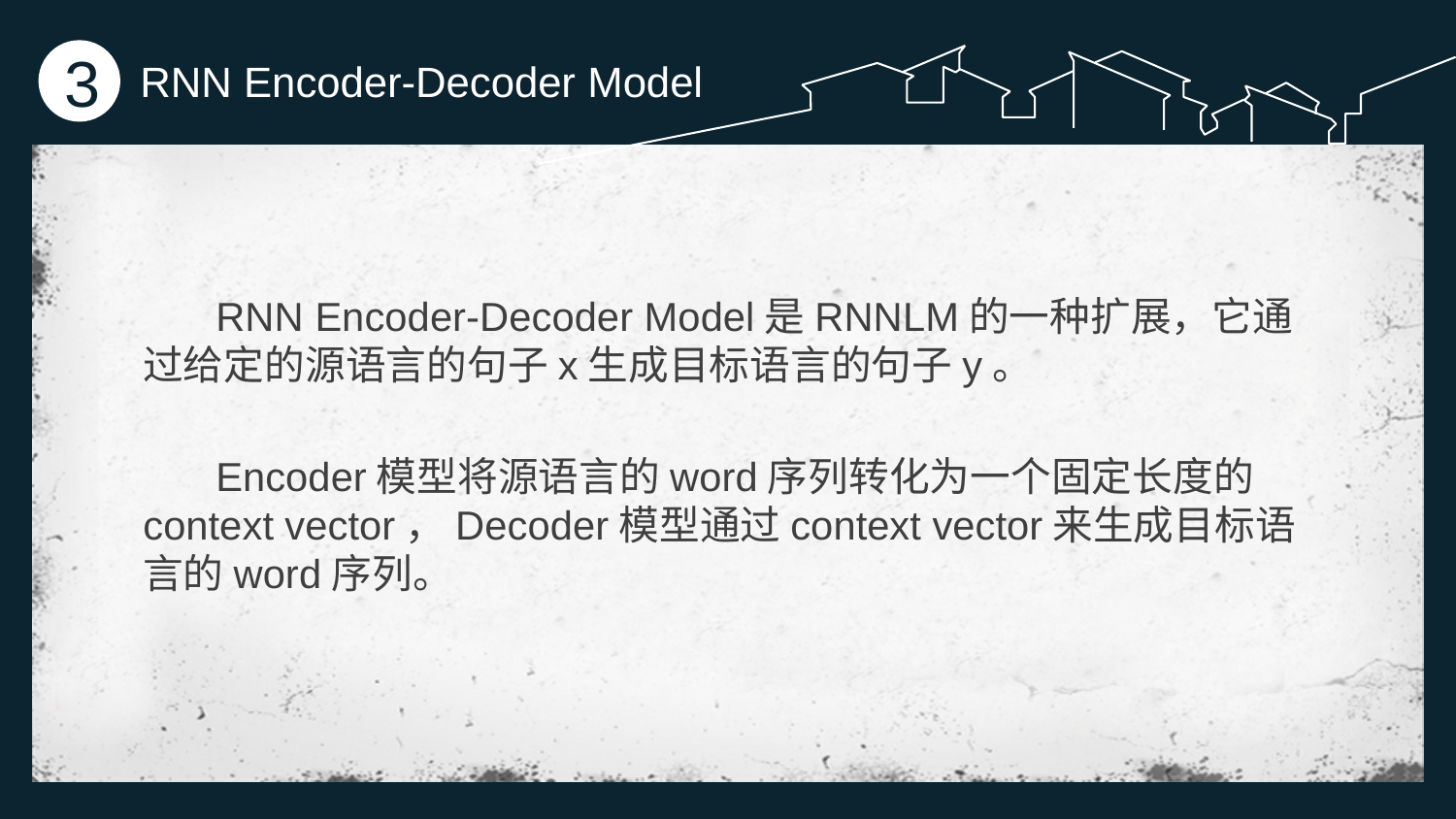

3

RNN Encoder-Decoder Model

RNN Encoder-Decoder Model是RNNLM的一种扩展，它通过给定的源语言的句子x生成目标语言的句子y。
Encoder模型将源语言的word序列转化为一个固定长度的context vector，Decoder模型通过context vector来生成目标语言的word序列。